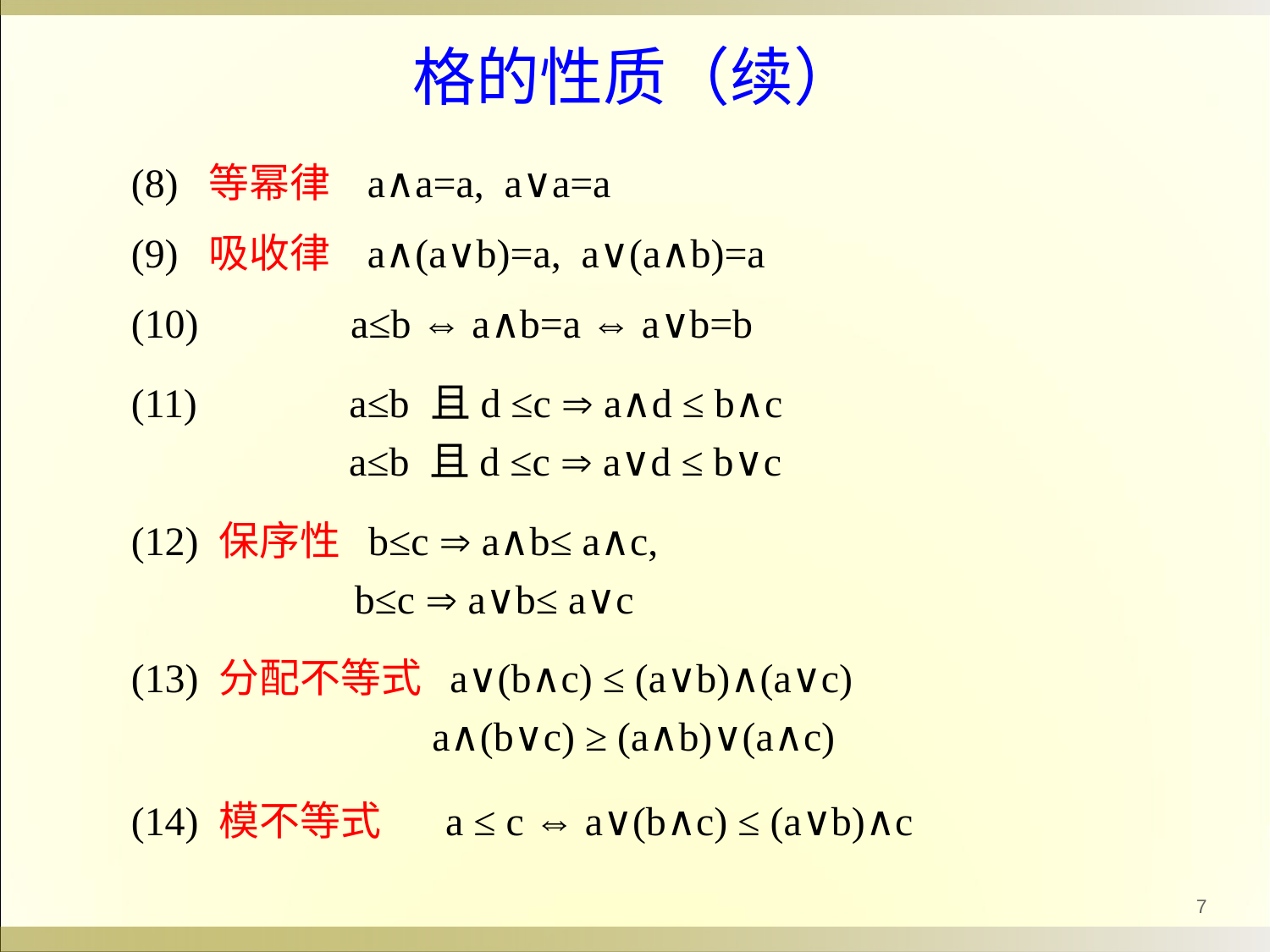

# 格的性质（续）
(8)  等幂律   a∧a=a,  a∨a=a
(9)  吸收律   a∧(a∨b)=a,  a∨(a∧b)=a
(10)               a≤b ⇔ a∧b=a ⇔ a∨b=b
(11)               a≤b 且d ≤c ⇒ a∧d ≤ b∧c
                     a≤b 且d ≤c ⇒ a∨d ≤ b∨c
(12) 保序性  b≤c ⇒ a∧b≤ a∧c,
                      b≤c ⇒ a∨b≤ a∨c
(13) 分配不等式  a∨(b∧c) ≤ (a∨b)∧(a∨c)
                             a∧(b∨c) ≥ (a∧b)∨(a∧c)
(14) 模不等式      a ≤ c ⇔ a∨(b∧c) ≤ (a∨b)∧c
7